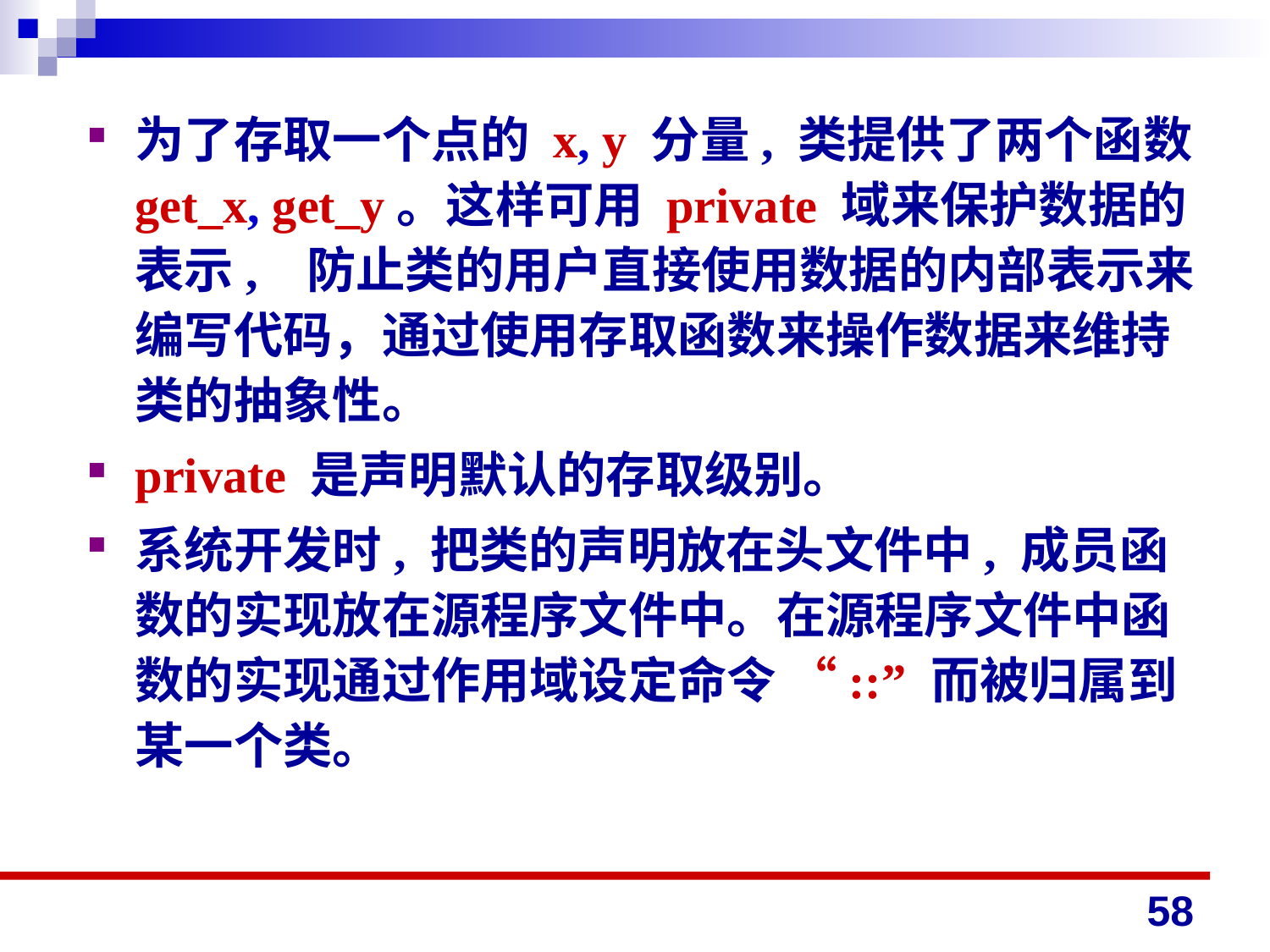

为了存取一个点的 x, y 分量, 类提供了两个函数get_x, get_y。这样可用 private 域来保护数据的表示,   防止类的用户直接使用数据的内部表示来编写代码，通过使用存取函数来操作数据来维持类的抽象性。
private 是声明默认的存取级别。
系统开发时, 把类的声明放在头文件中, 成员函数的实现放在源程序文件中。在源程序文件中函数的实现通过作用域设定命令 “::” 而被归属到某一个类。
58